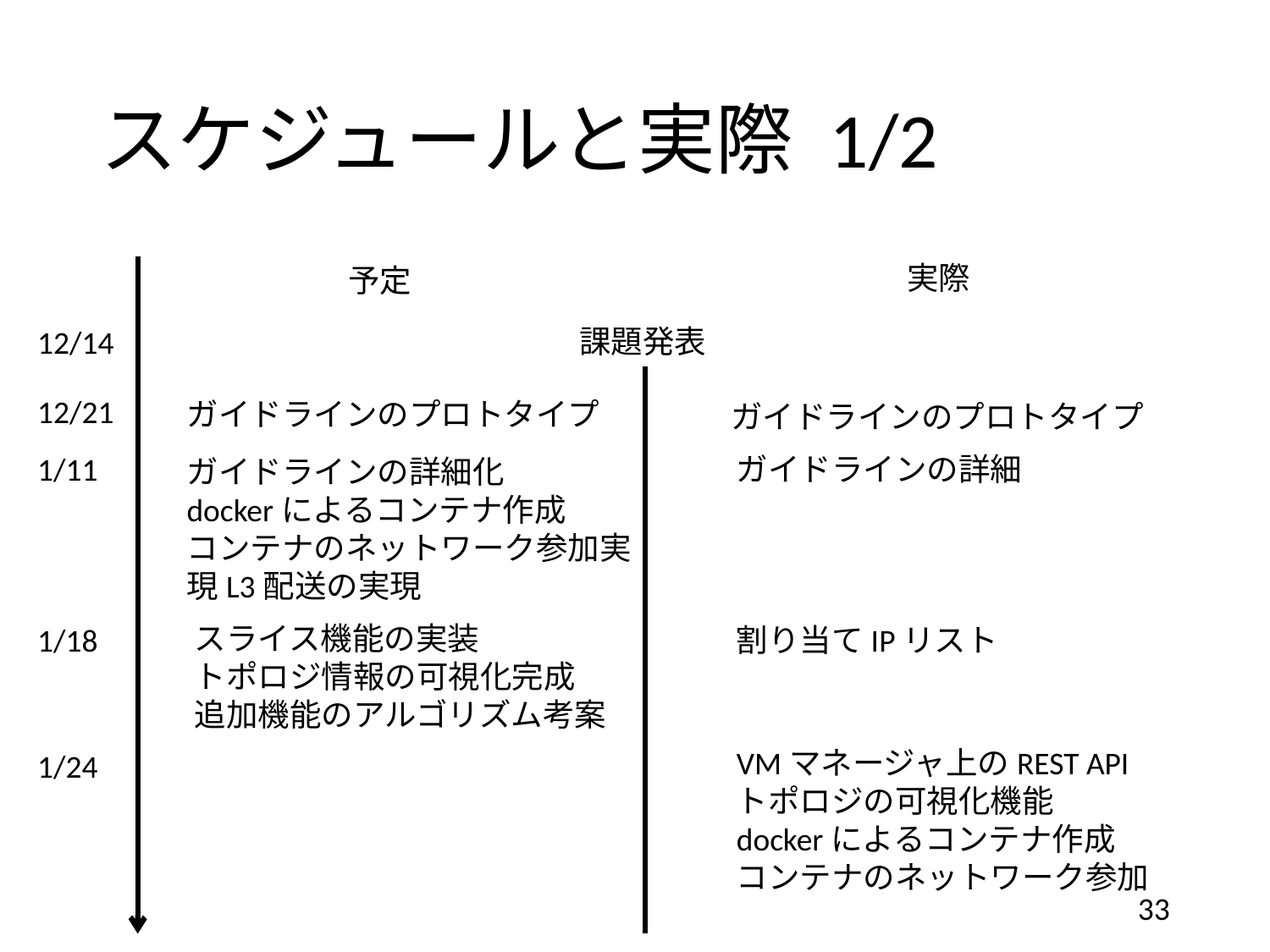

# スケジュールと実際 1/2
実際
予定
課題発表
12/14
12/21
ガイドラインのプロトタイプ
ガイドラインのプロトタイプ
1/11
ガイドラインの詳細
ガイドラインの詳細化
dockerによるコンテナ作成
コンテナのネットワーク参加実現L3配送の実現
スライス機能の実装
トポロジ情報の可視化完成
追加機能のアルゴリズム考案
1/18
割り当てIPリスト
VMマネージャ上のREST API
トポロジの可視化機能
dockerによるコンテナ作成
コンテナのネットワーク参加
1/24
33